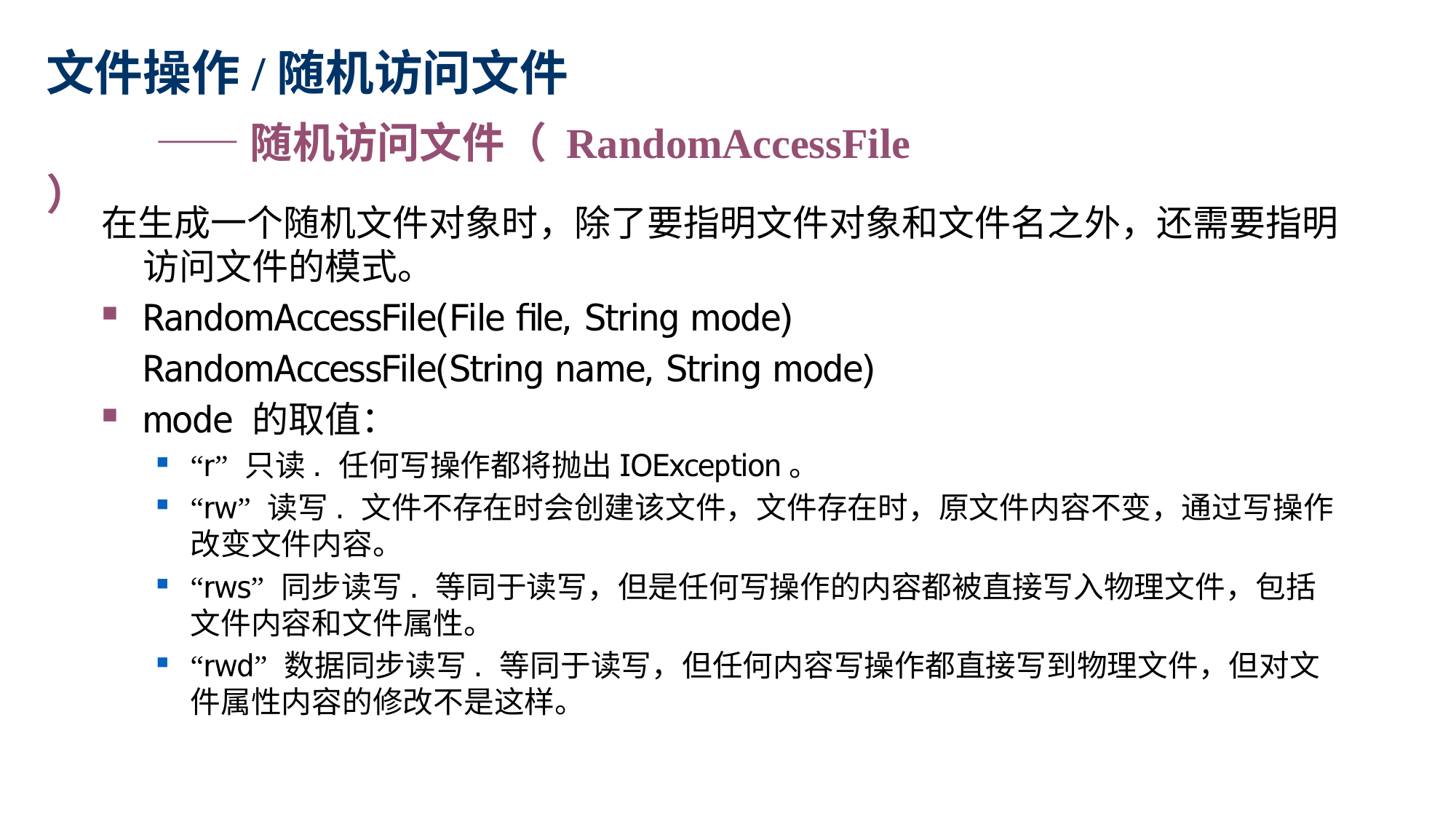

文件操作/随机访问文件
	——随机访问文件（ RandomAccessFile ）
在生成一个随机文件对象时，除了要指明文件对象和文件名之外，还需要指明访问文件的模式。
RandomAccessFile(File file, String mode)
	RandomAccessFile(String name, String mode)
mode 的取值：
“r” 只读. 任何写操作都将抛出IOException。
“rw” 读写. 文件不存在时会创建该文件，文件存在时，原文件内容不变，通过写操作改变文件内容。
“rws” 同步读写. 等同于读写，但是任何写操作的内容都被直接写入物理文件，包括文件内容和文件属性。
“rwd” 数据同步读写. 等同于读写，但任何内容写操作都直接写到物理文件，但对文件属性内容的修改不是这样。